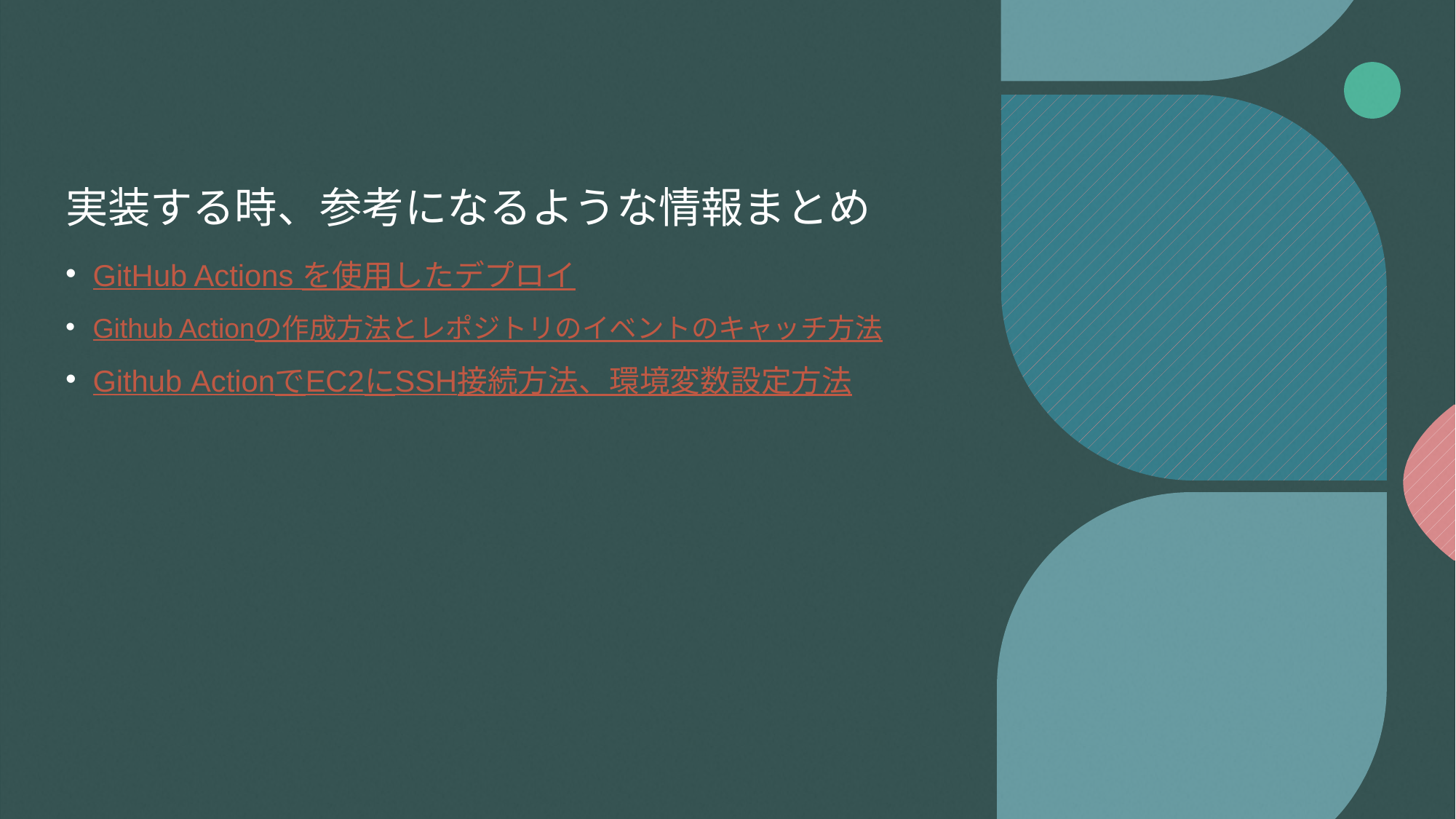

# 実装する時、参考になるような情報まとめ
GitHub Actions を使用したデプロイ
Github Actionの作成方法とレポジトリのイベントのキャッチ方法
Github ActionでEC2にSSH接続方法、環境変数設定方法